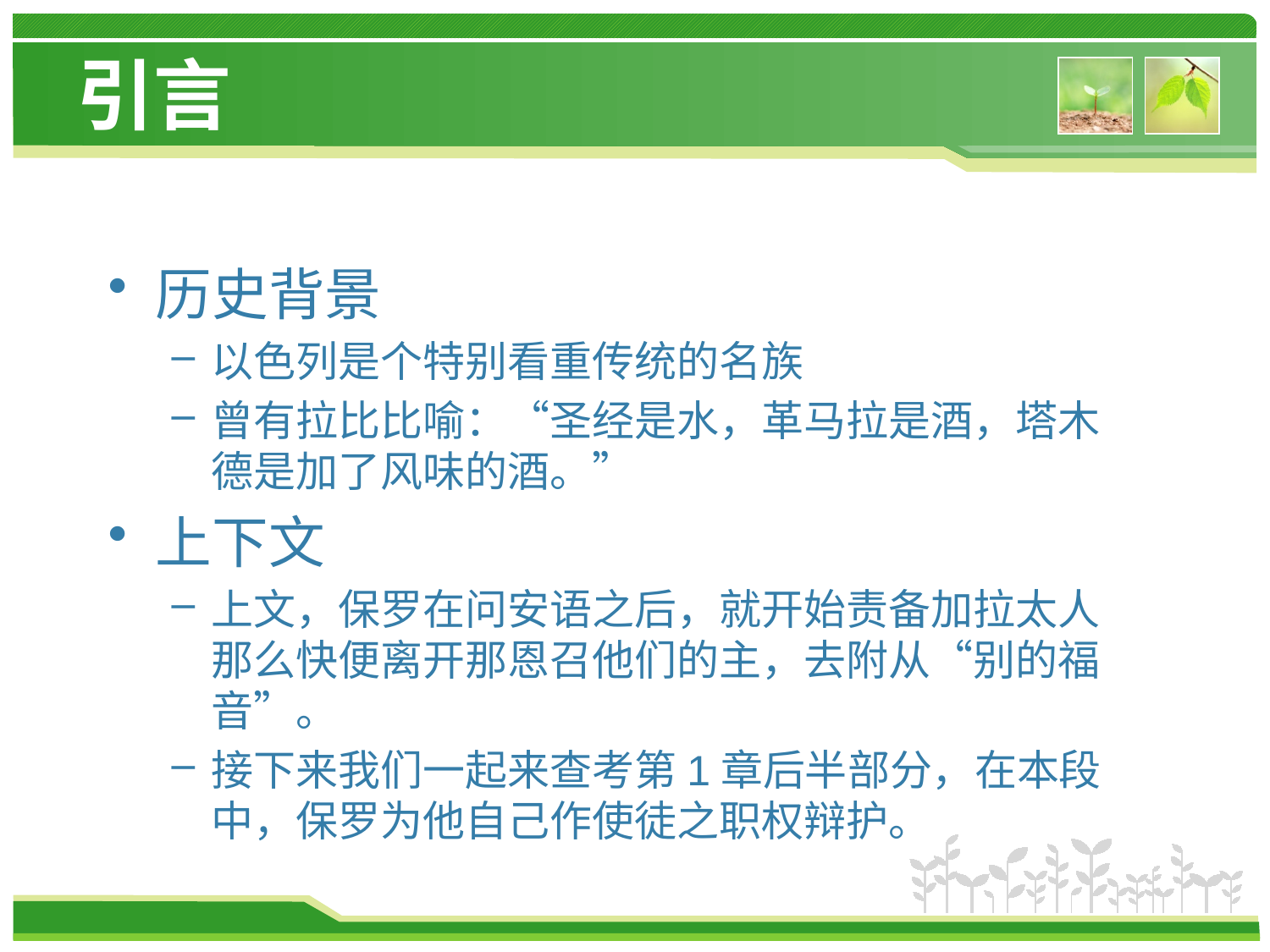

# 引言
历史背景
以色列是个特别看重传统的名族
曾有拉比比喻：“圣经是水，革马拉是酒，塔木德是加了风味的酒。”
上下文
上文，保罗在问安语之后，就开始责备加拉太人那么快便离开那恩召他们的主，去附从“别的福音”。
接下来我们一起来查考第1章后半部分，在本段中，保罗为他自己作使徒之职权辩护。